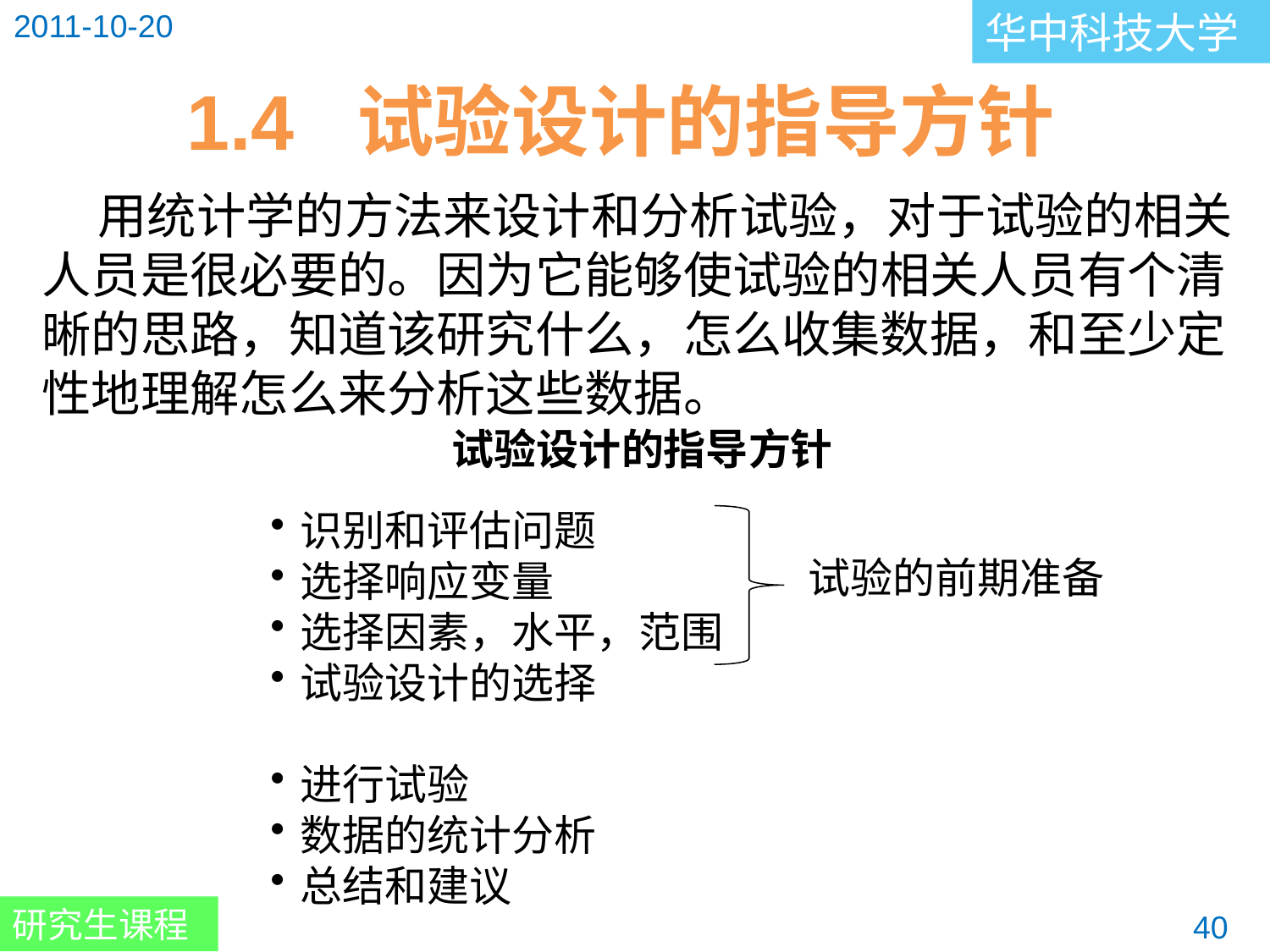

1.4  试验设计的指导方针
    用统计学的方法来设计和分析试验，对于试验的相关人员是很必要的。因为它能够使试验的相关人员有个清晰的思路，知道该研究什么，怎么收集数据，和至少定性地理解怎么来分析这些数据。
试验设计的指导方针
识别和评估问题
选择响应变量
选择因素，水平，范围
试验设计的选择

进行试验
数据的统计分析
总结和建议

试验的前期准备